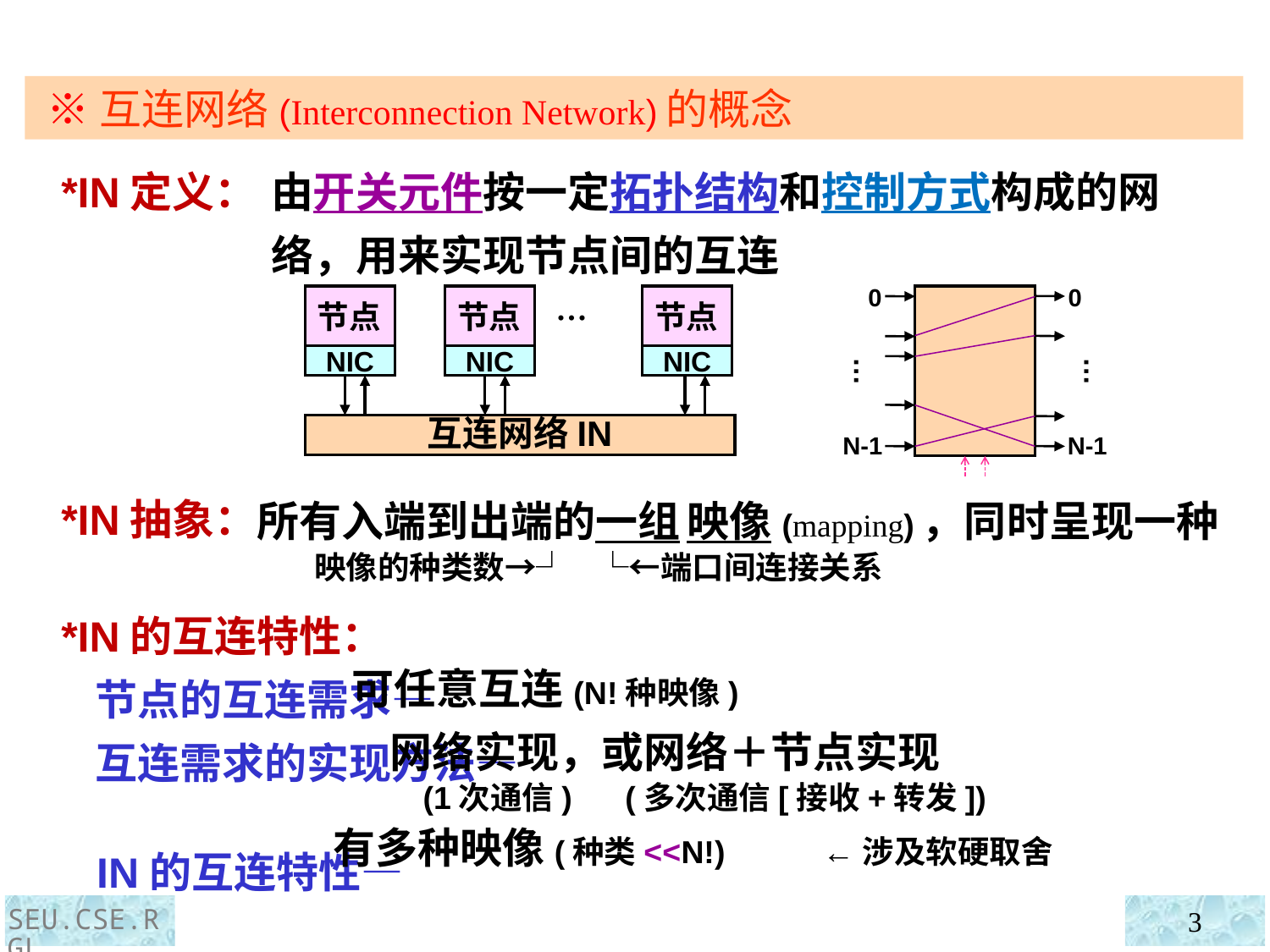

※互连网络(Interconnection Network)的概念
  *IN定义：

  *IN抽象：

  *IN的互连特性：
     节点的互连需求—
     互连需求的实现方法—

     IN的互连特性—
由开关元件按一定拓扑结构和控制方式构成的网络，用来实现节点间的互连
节点
节点
节点
···
NIC
NIC
NIC
互连网络IN

0
0

…
…

N-1
N-1
  所有入端到出端的一组 映像(mapping)，同时呈现一种
           映像的种类数→┘    └←端口间连接关系

            可任意互连(N!种映像)
                网络实现，或网络＋节点实现
                      (1次通信)      (多次通信[接收+转发])
          有多种映像(种类<<N!)           ←涉及软硬取舍
SEU.CSE.RGL
3